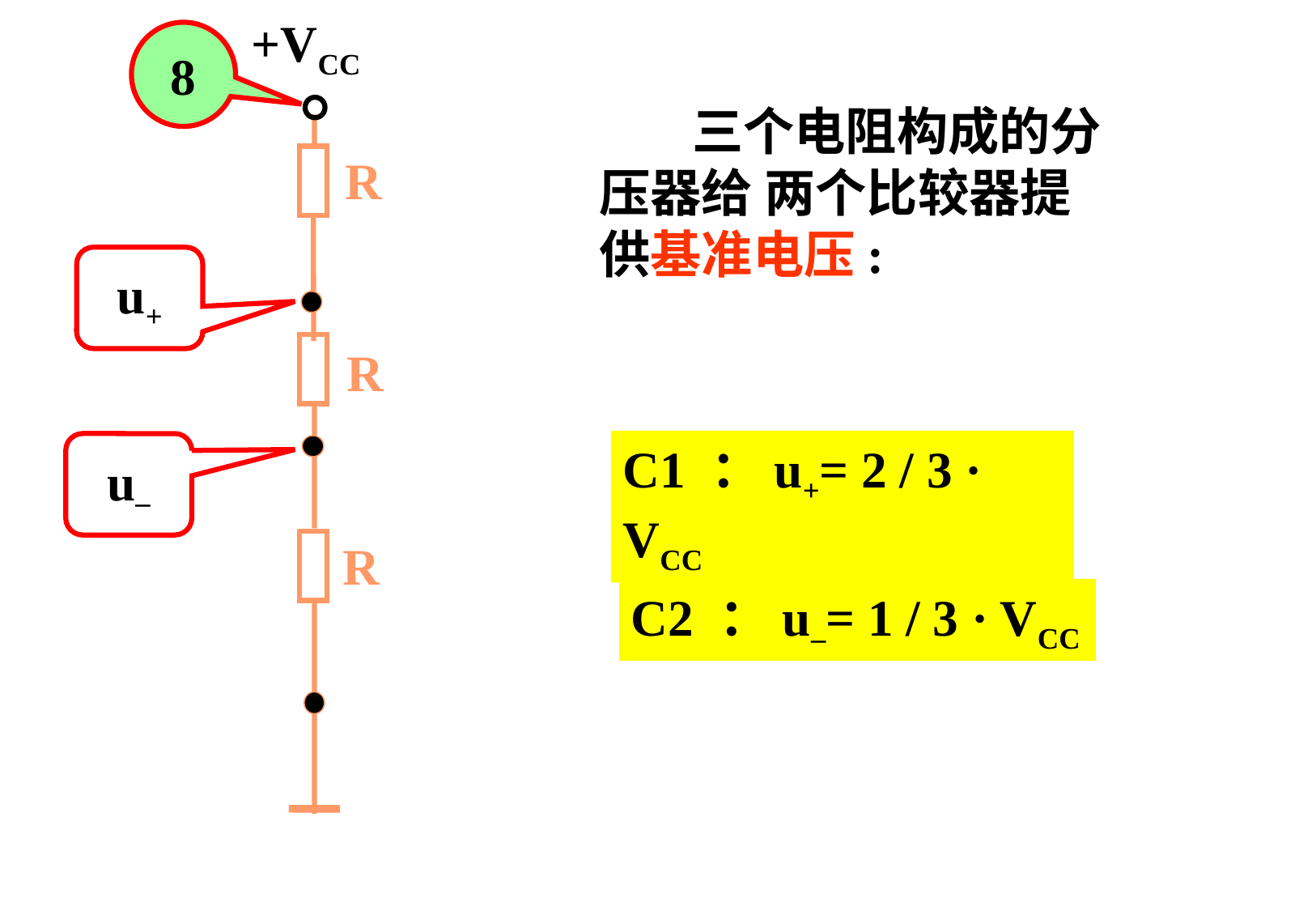

+VCC

R

R

R

8
       三个电阻构成的分压器给 两个比较器提供基准电压:
u+
C1 ：u+= 2 / 3 · VCC
u–
C2 ：u–= 1 / 3 · VCC